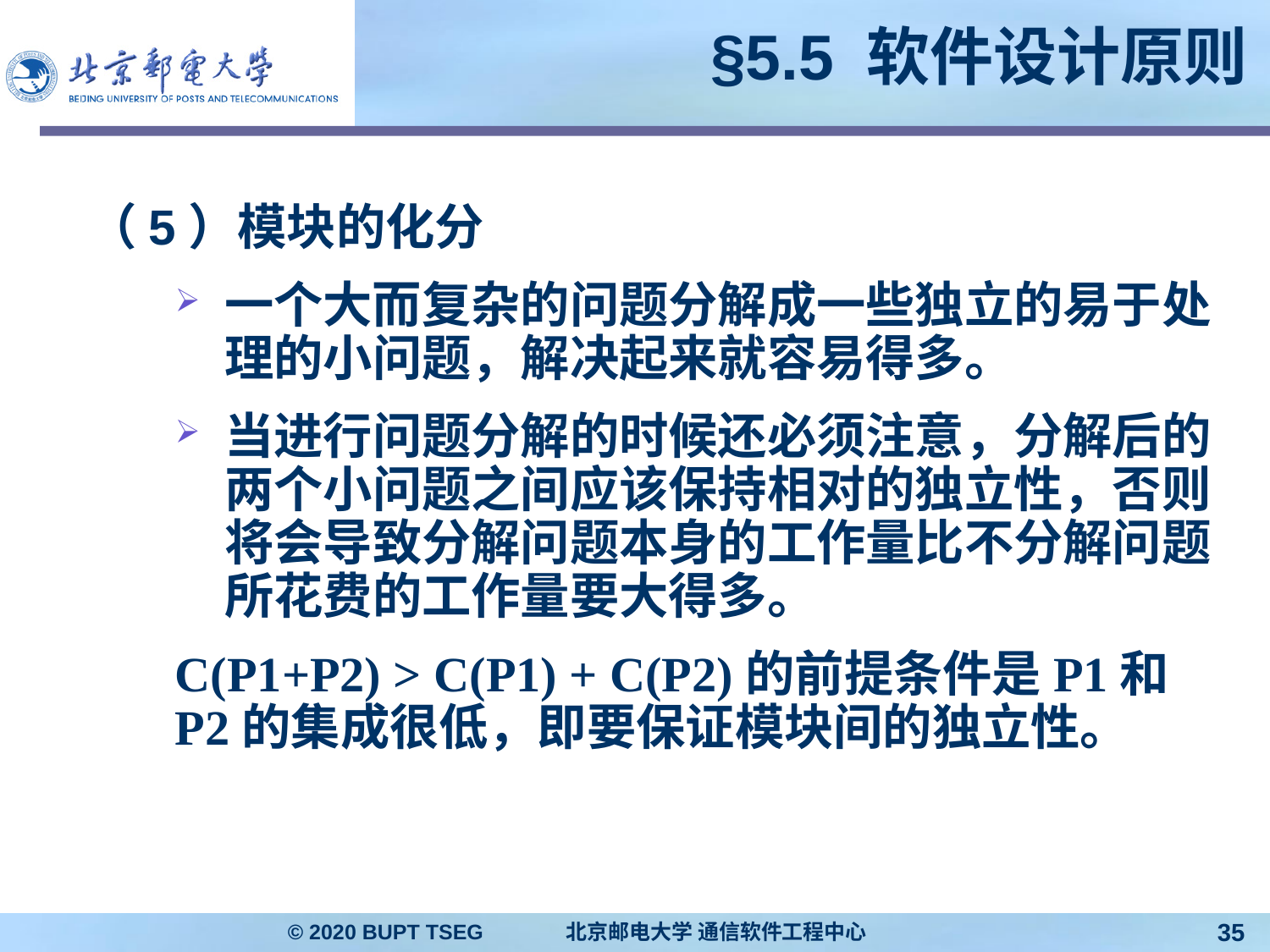

# §5.5 软件设计原则
（5）模块的化分
一个大而复杂的问题分解成一些独立的易于处理的小问题，解决起来就容易得多。
当进行问题分解的时候还必须注意，分解后的两个小问题之间应该保持相对的独立性，否则将会导致分解问题本身的工作量比不分解问题所花费的工作量要大得多。
C(P1+P2) > C(P1) + C(P2)的前提条件是P1和P2的集成很低，即要保证模块间的独立性。

© 2020 BUPT TSEG             北京邮电大学 通信软件工程中心